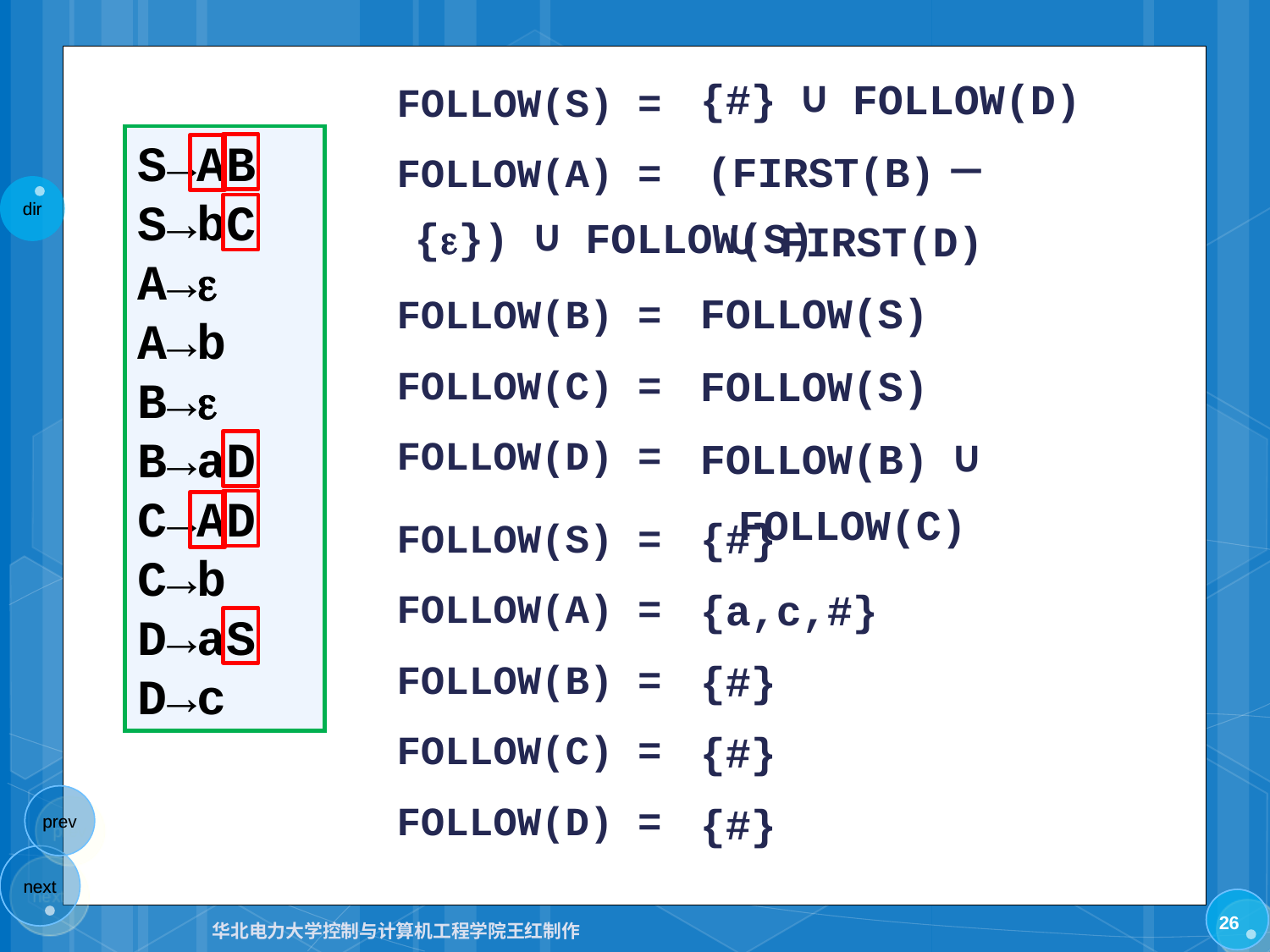

{#} ∪ FOLLOW(D)
FOLLOW(S) =
FOLLOW(A) =

FOLLOW(B) =
FOLLOW(C) =
FOLLOW(D) =
FOLLOW(S) =
FOLLOW(A) =
FOLLOW(B) =
FOLLOW(C) =
FOLLOW(D) =
             (FIRST(B)－{ε}) ∪ FOLLOW(S)
S→AB
S→bC
A→ε
A→b
B→ε
B→aD
C→AD
C→b
D→aS
D→c

∪ FIRST(D)

FOLLOW(S)
FOLLOW(S)
FOLLOW(B) ∪ FOLLOW(C)

{#}

{a,c,#}

{#}
{#}
{#}
26
华北电力大学控制与计算机工程学院王红制作